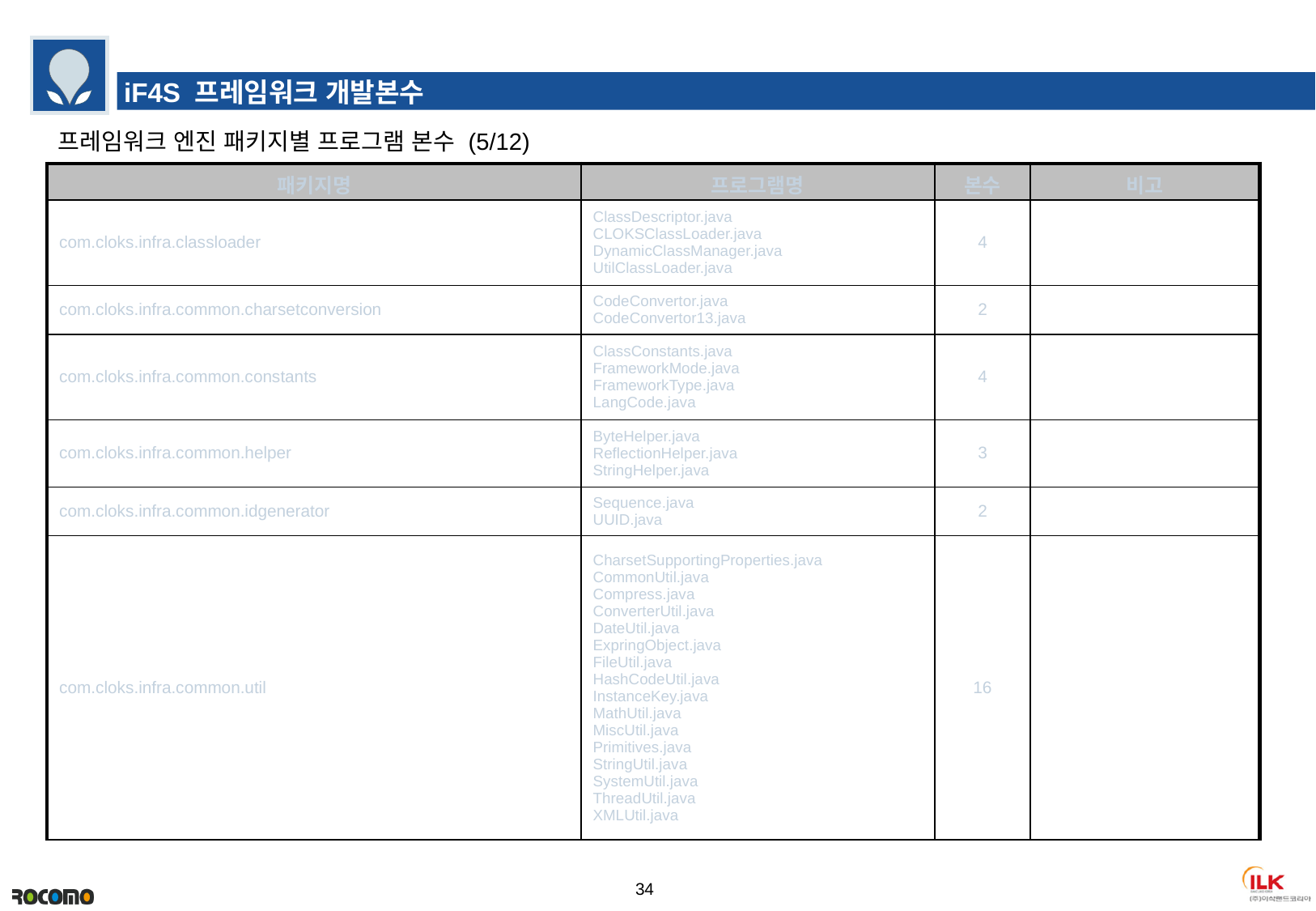

iF4S 프레임워크 개발본수
프레임워크 엔진 패키지별 프로그램 본수 (5/12)
| 패키지명 | 프로그램명 | 본수 | 비고 |
| --- | --- | --- | --- |
| com.cloks.infra.classloader | ClassDescriptor.java CLOKSClassLoader.java DynamicClassManager.java UtilClassLoader.java | 4 |  |
| com.cloks.infra.common.charsetconversion | CodeConvertor.java CodeConvertor13.java | 2 |  |
| com.cloks.infra.common.constants | ClassConstants.java FrameworkMode.java FrameworkType.java LangCode.java | 4 |  |
| com.cloks.infra.common.helper | ByteHelper.java ReflectionHelper.java StringHelper.java | 3 |  |
| com.cloks.infra.common.idgenerator | Sequence.java UUID.java | 2 |  |
| com.cloks.infra.common.util | CharsetSupportingProperties.java CommonUtil.java Compress.java ConverterUtil.java DateUtil.java ExpringObject.java FileUtil.java HashCodeUtil.java InstanceKey.java MathUtil.java MiscUtil.java Primitives.java StringUtil.java SystemUtil.java ThreadUtil.java XMLUtil.java | 16 |  |